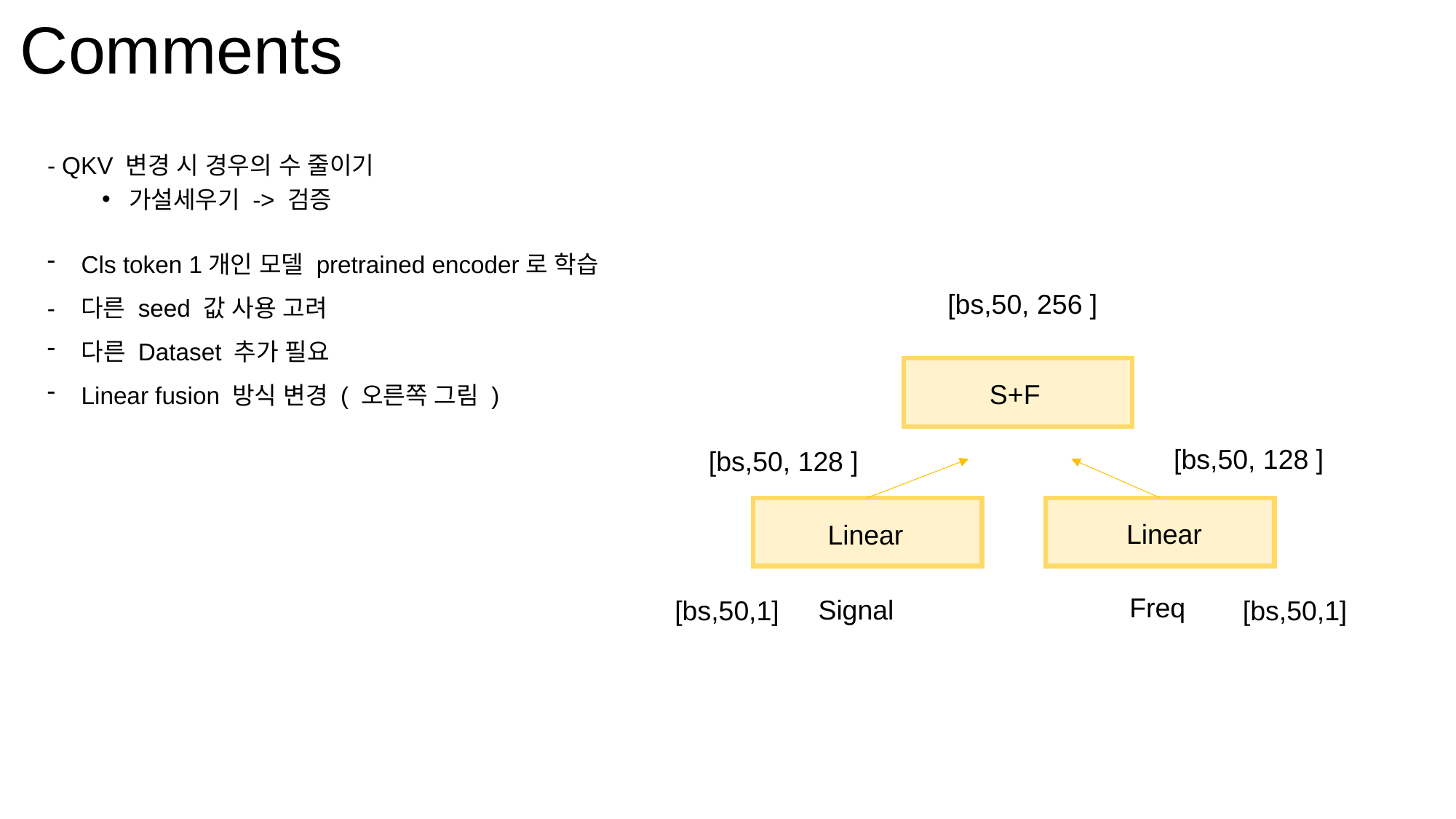

# Comments
- QKV 변경 시 경우의 수 줄이기
가설세우기 -> 검증
Cls token 1개인 모델 pretrained encoder로 학습
-   다른 seed 값 사용 고려
다른 Dataset 추가 필요
Linear fusion 방식 변경 ( 오른쪽 그림 )

[bs,50, 256 ]

S+F
[bs,50, 128 ]
[bs,50, 128 ]

Linear
Linear
Freq
Signal
[bs,50,1]
[bs,50,1]